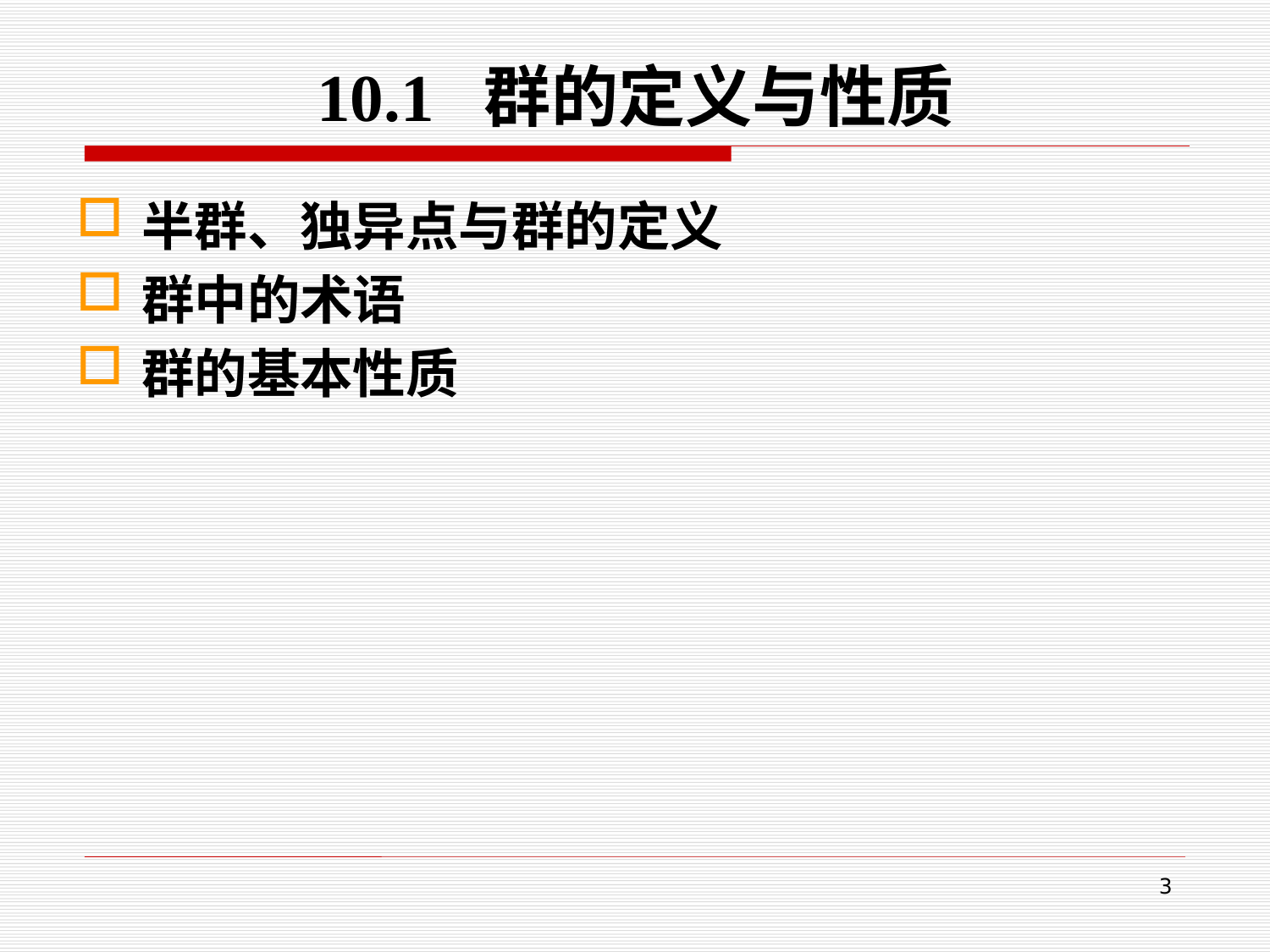

# 10.1  群的定义与性质
半群、独异点与群的定义
群中的术语
群的基本性质

3